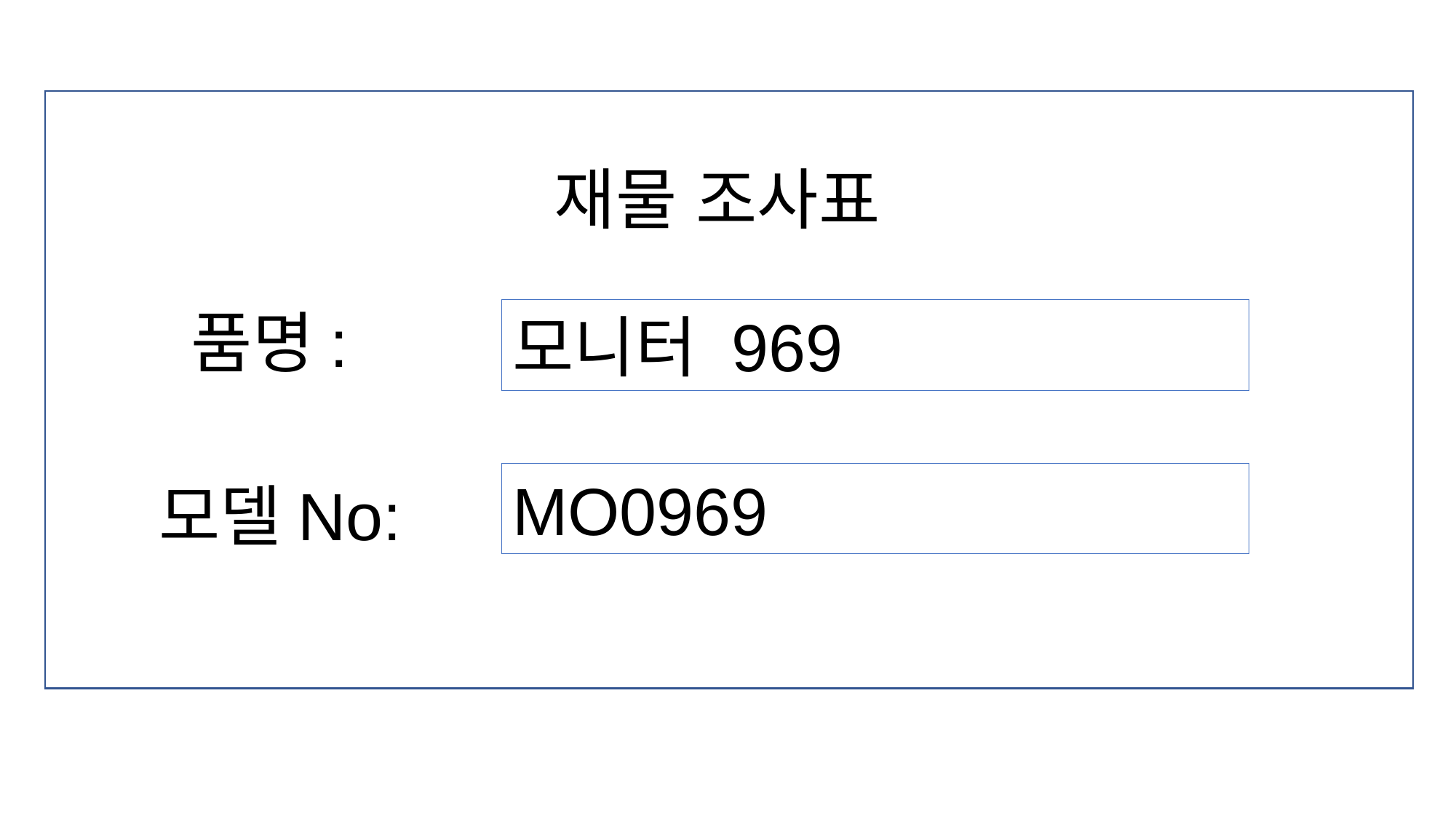

재물 조사표
품명:
모니터 969
MO0969
모델No: